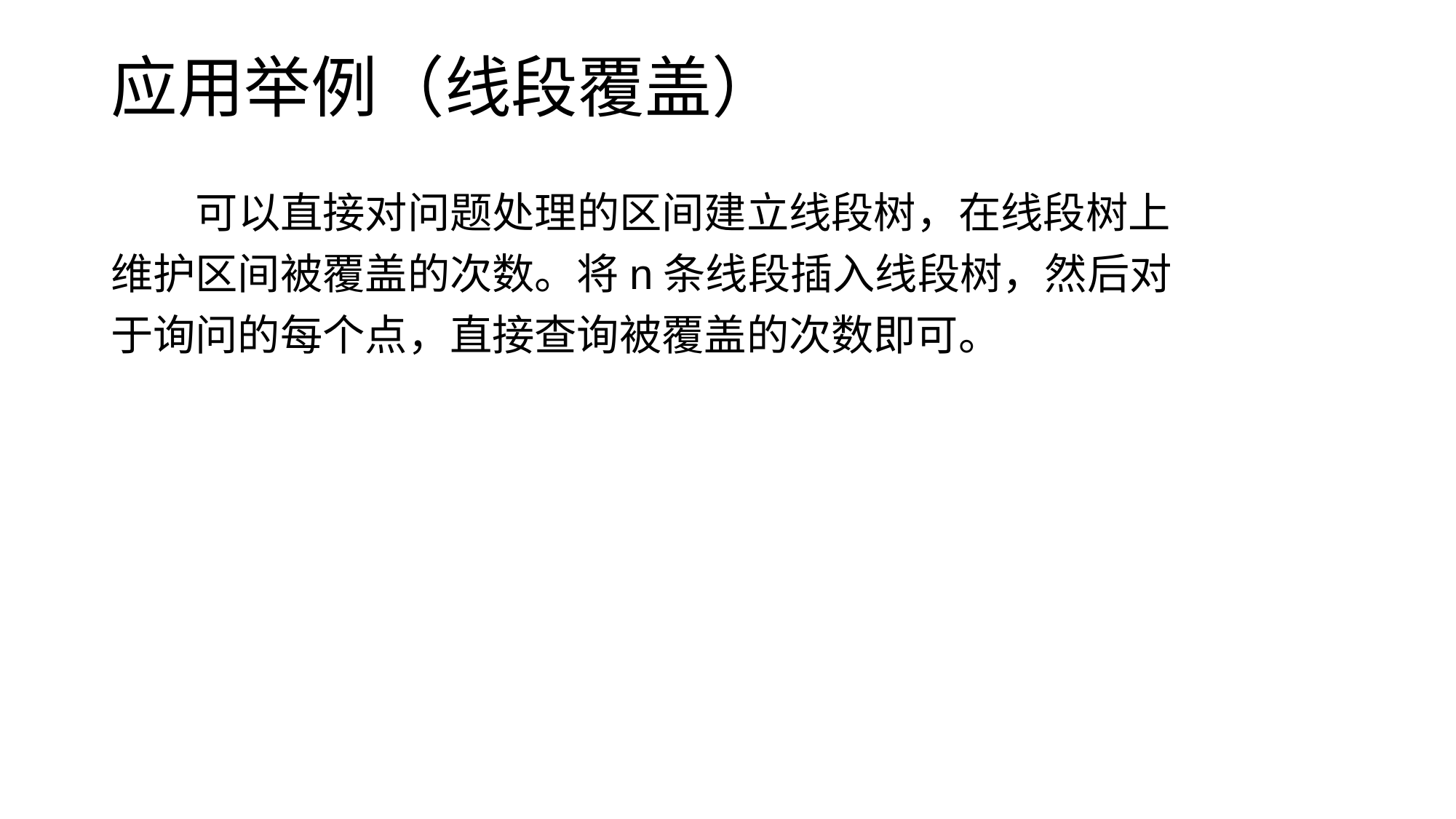

# 应用举例（线段覆盖）
可以直接对问题处理的区间建立线段树，在线段树上维护区间被覆盖的次数。将n条线段插入线段树，然后对于询问的每个点，直接查询被覆盖的次数即可。